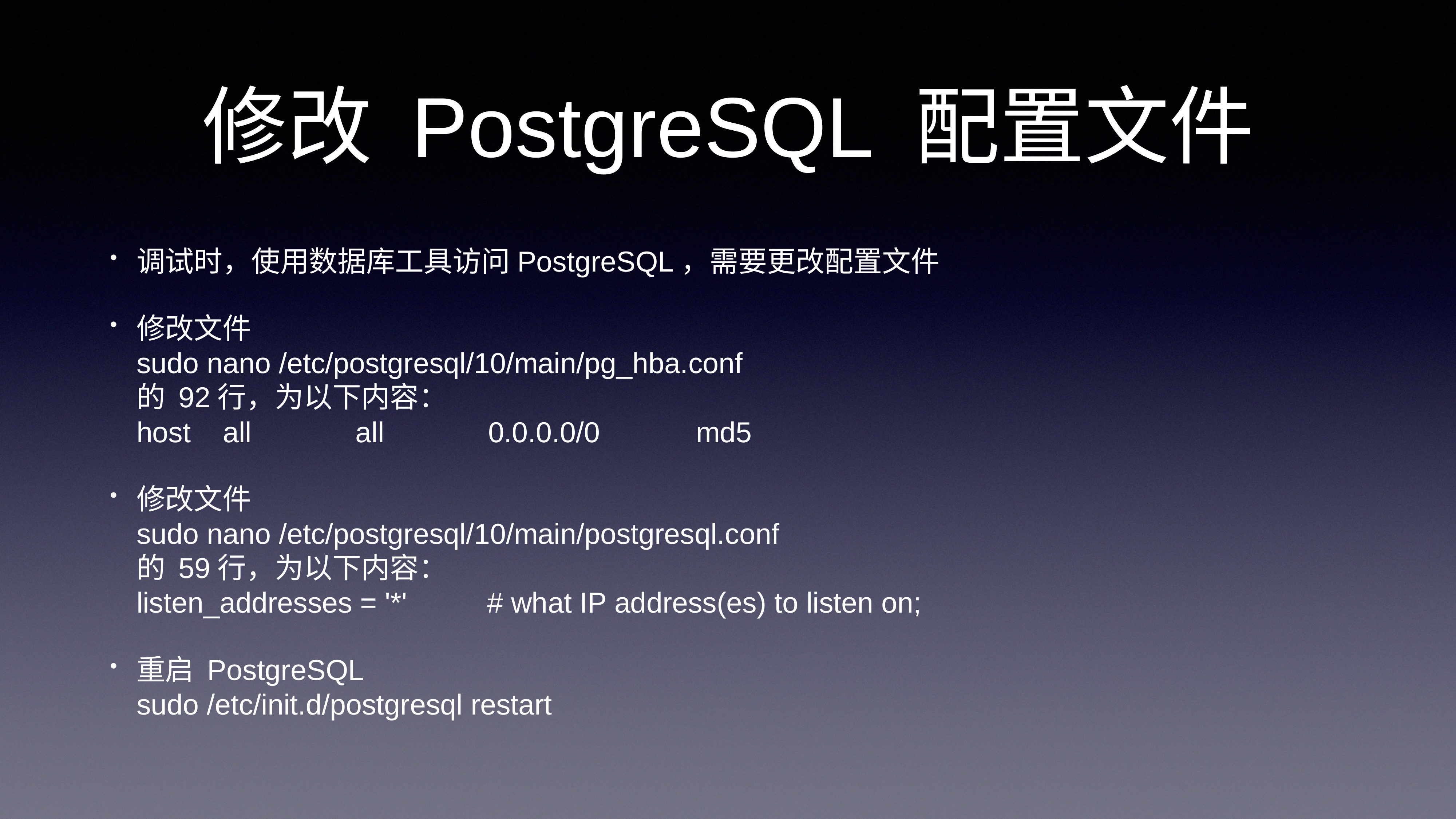

# 修改 PostgreSQL 配置文件
调试时，使用数据库工具访问PostgreSQL，需要更改配置文件
修改文件
sudo nano /etc/postgresql/10/main/pg_hba.conf
的 92行，为以下内容：
host    all             all             0.0.0.0/0            md5
修改文件
sudo nano /etc/postgresql/10/main/postgresql.conf
的 59行，为以下内容：
listen_addresses = '*'          # what IP address(es) to listen on;
重启 PostgreSQL
sudo /etc/init.d/postgresql restart